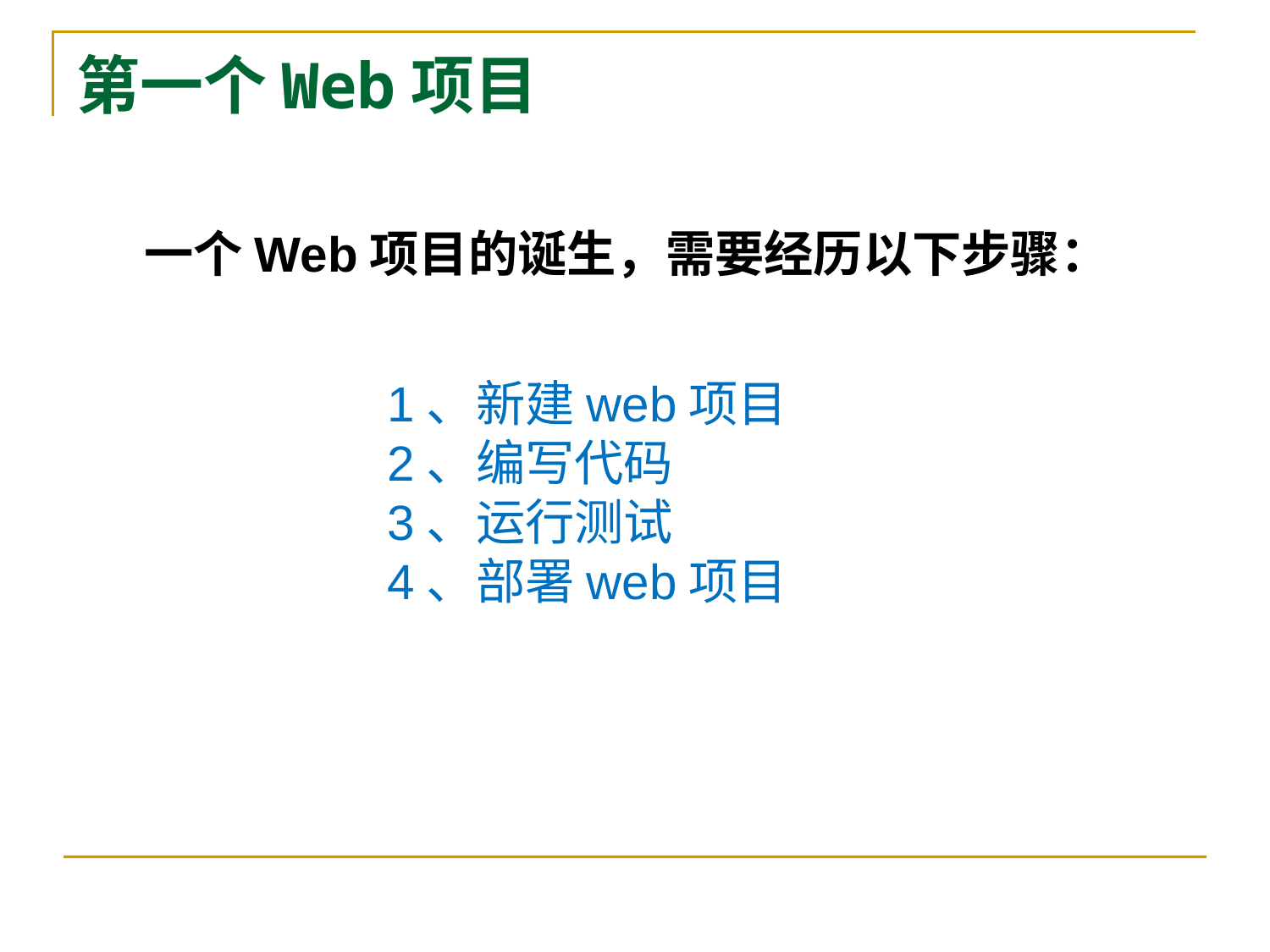

# 第一个Web项目
一个Web项目的诞生，需要经历以下步骤：

1、新建web项目
2、编写代码
3、运行测试
4、部署web项目